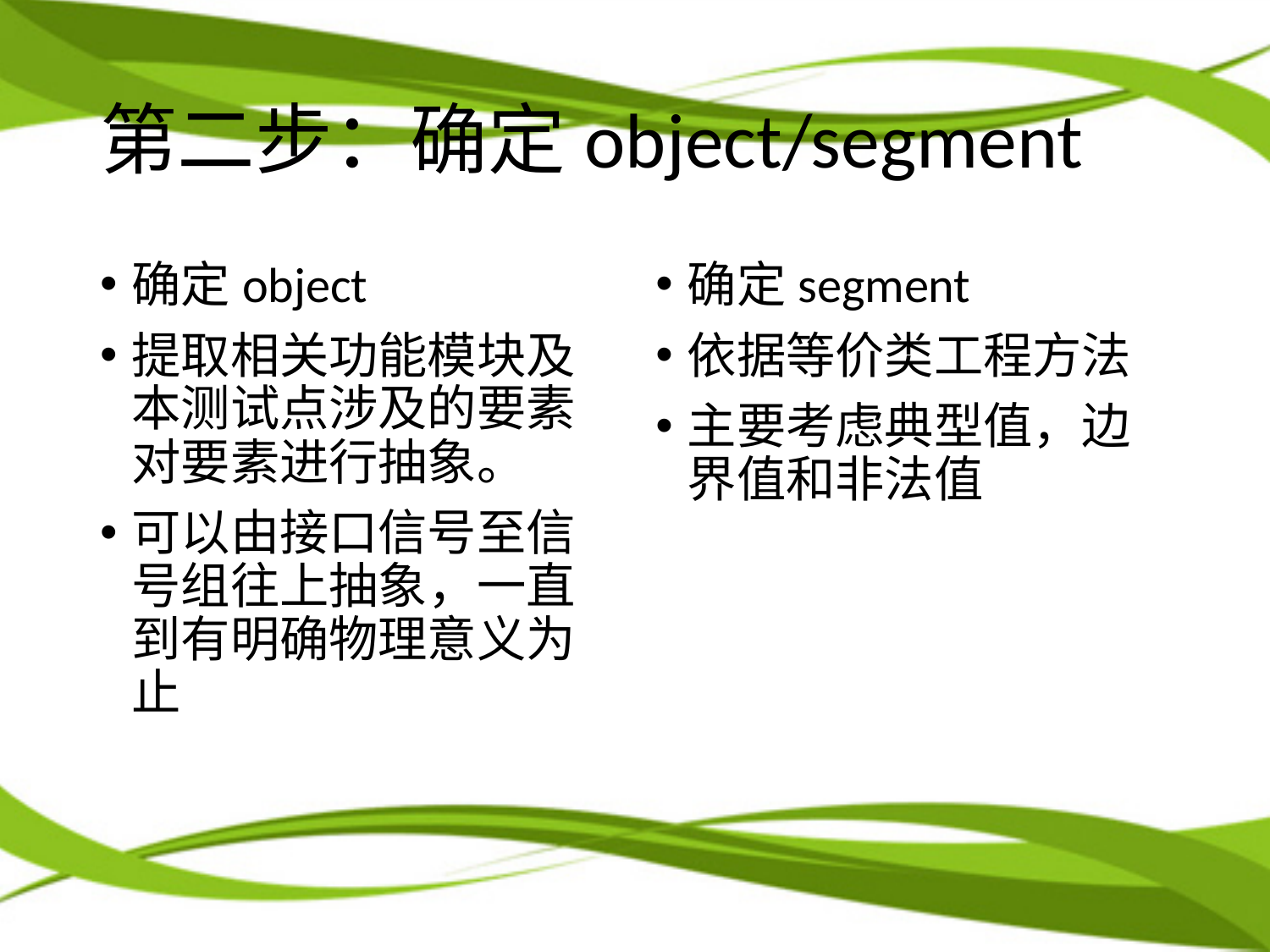

# 第二步：确定object/segment
确定object
提取相关功能模块及本测试点涉及的要素对要素进行抽象。
可以由接口信号至信号组往上抽象，一直到有明确物理意义为止
确定segment
依据等价类工程方法
主要考虑典型值，边界值和非法值